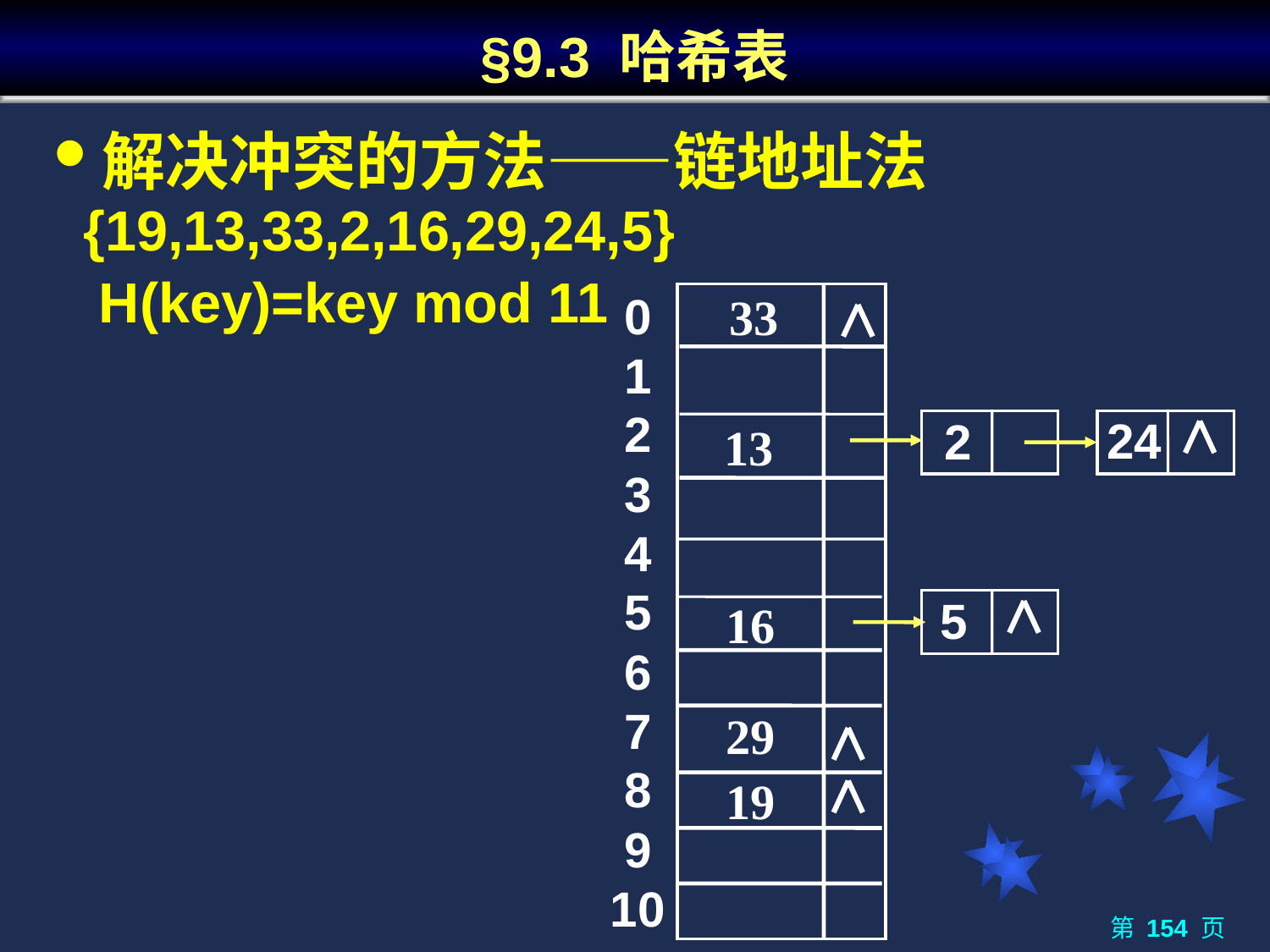

# §9.3 哈希表
解决冲突的方法——链地址法
{19,13,33,2,16,29,24,5}
 H(key)=key mod 11
  0
  1
  2
  3
  4
  5
  6
  7
  8
  9
 10

33

24

2

13

 5

16

29

19

第 154 页